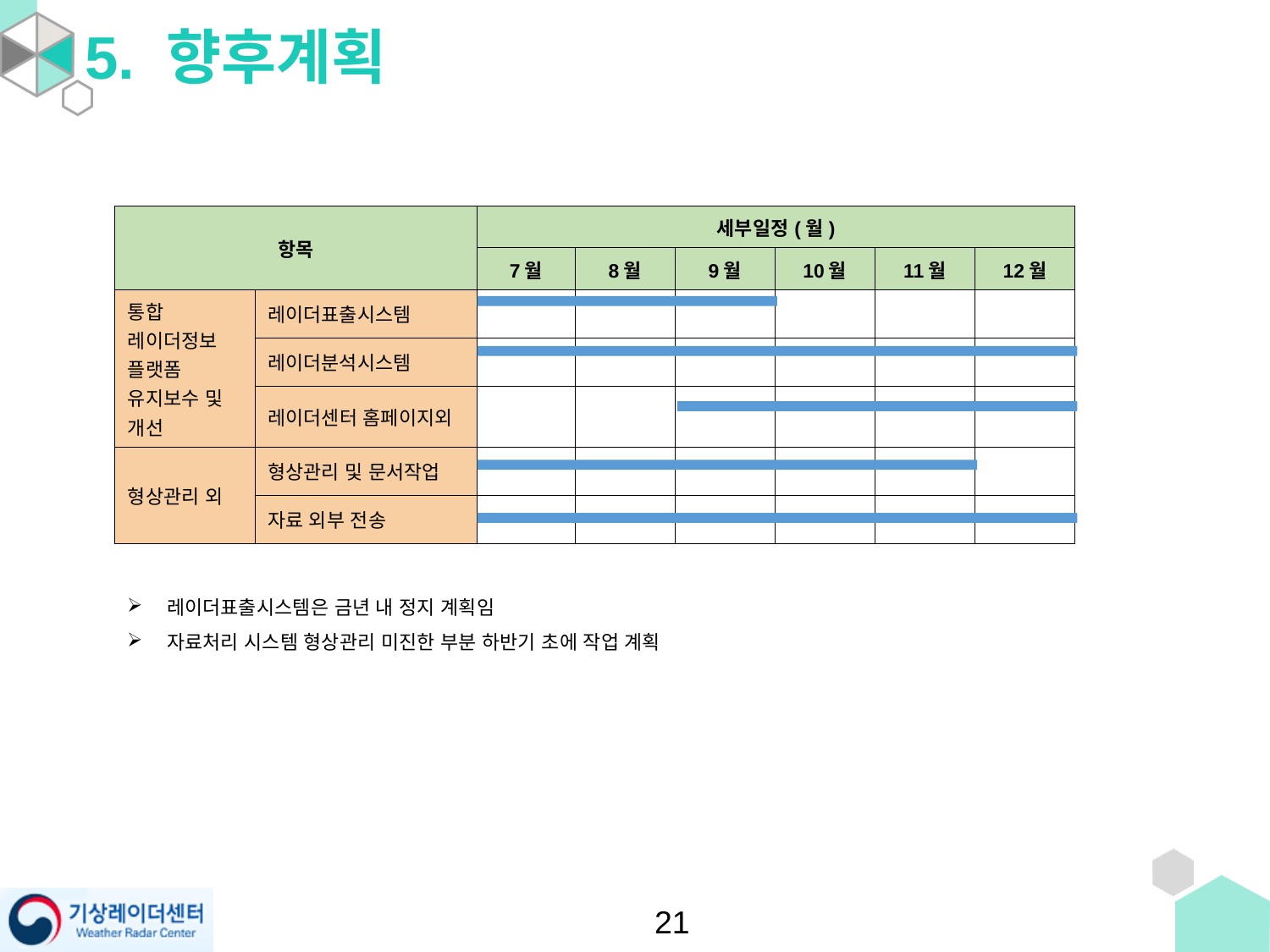

5. 향후계획
| 항목 |  | 세부일정(월) |  |  |  |  |  |
| --- | --- | --- | --- | --- | --- | --- | --- |
|  |  | 7월 | 8월 | 9월 | 10월 | 11월 | 12월 |
| 통합 레이더정보 플랫폼 유지보수 및 개선 | 레이더표출시스템 |  |  |  |  |  |  |
|  | 레이더분석시스템 |  |  |  |  |  |  |
|  | 레이더센터 홈페이지외 |  |  |  |  |  |  |
| 형상관리 외 | 형상관리 및 문서작업 |  |  |  |  |  |  |
|  | 자료 외부 전송 |  |  |  |  |  |  |

레이더표출시스템은 금년 내 정지 계획임
자료처리 시스템 형상관리 미진한 부분 하반기 초에 작업 계획
21